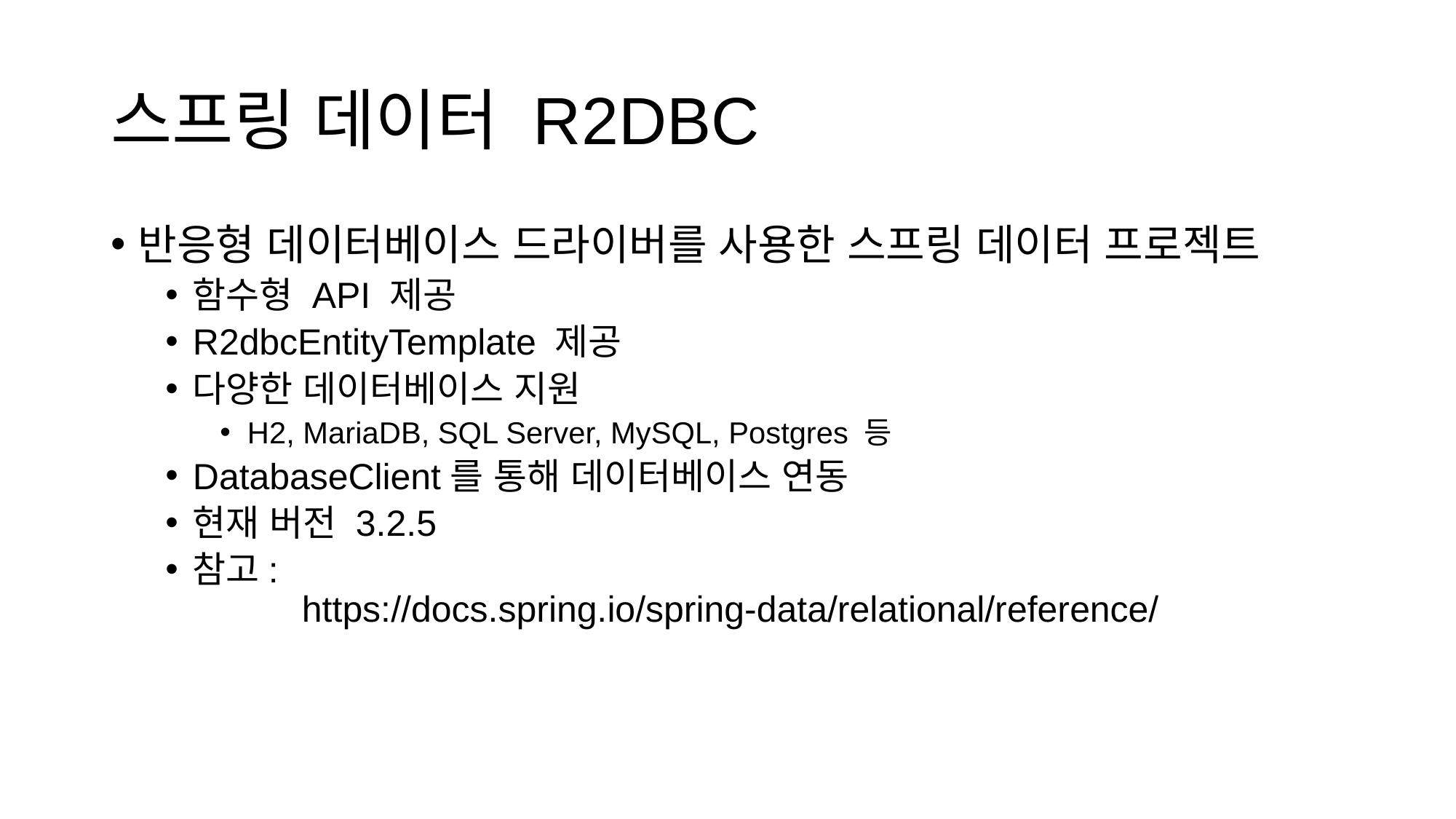

# 스프링 데이터 R2DBC
반응형 데이터베이스 드라이버를 사용한 스프링 데이터 프로젝트
함수형 API 제공
R2dbcEntityTemplate 제공
다양한 데이터베이스 지원
H2, MariaDB, SQL Server, MySQL, Postgres 등
DatabaseClient를 통해 데이터베이스 연동
현재 버전 3.2.5
참고:
	https://docs.spring.io/spring-data/relational/reference/